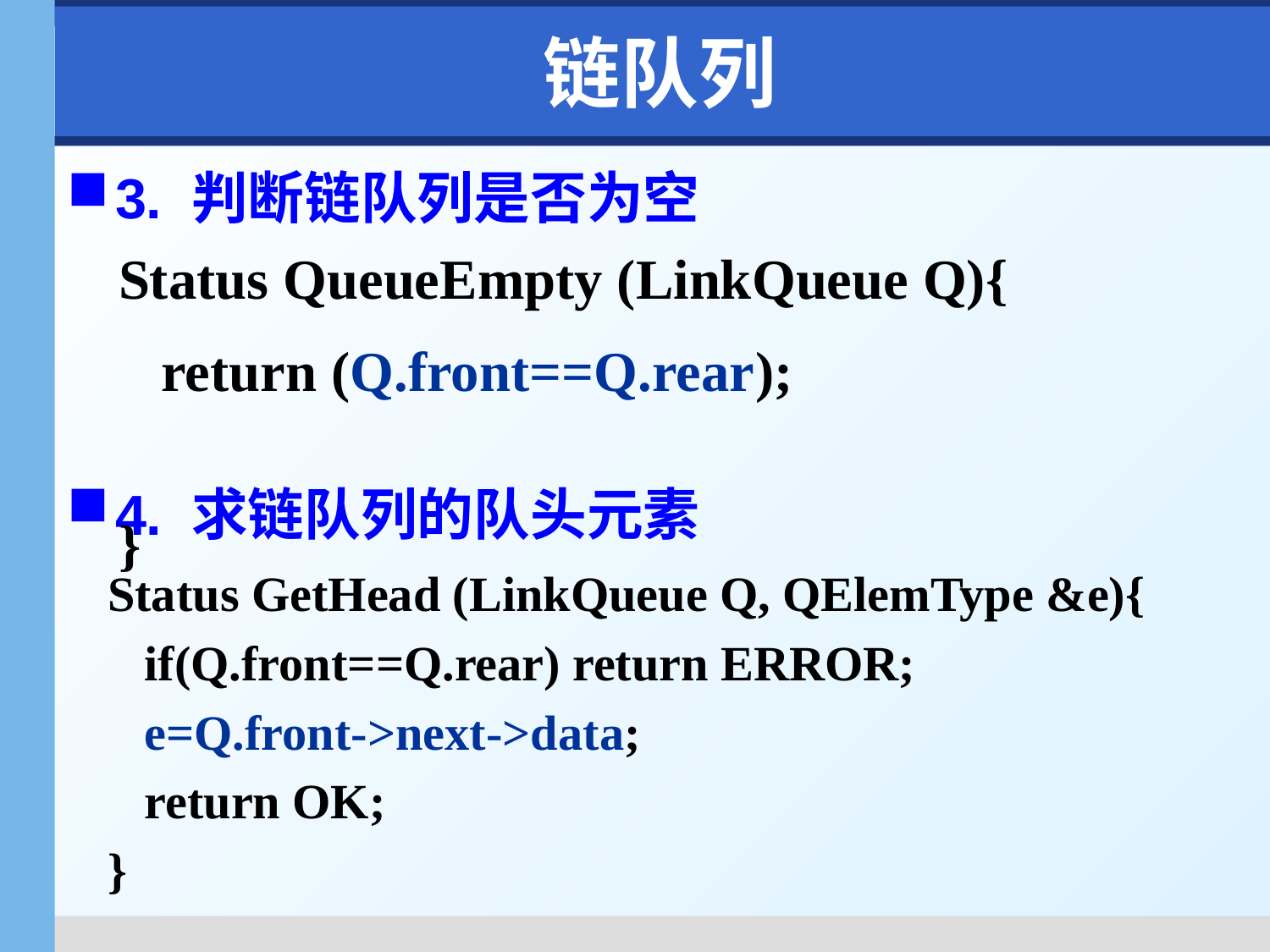

# 链队列
3. 判断链队列是否为空

4. 求链队列的队头元素

 Status QueueEmpty (LinkQueue Q){
    return (Q.front==Q.rear);
 }
Status GetHead (LinkQueue Q, QElemType &e){
   if(Q.front==Q.rear) return ERROR;
   e=Q.front->next->data;
   return OK;
}